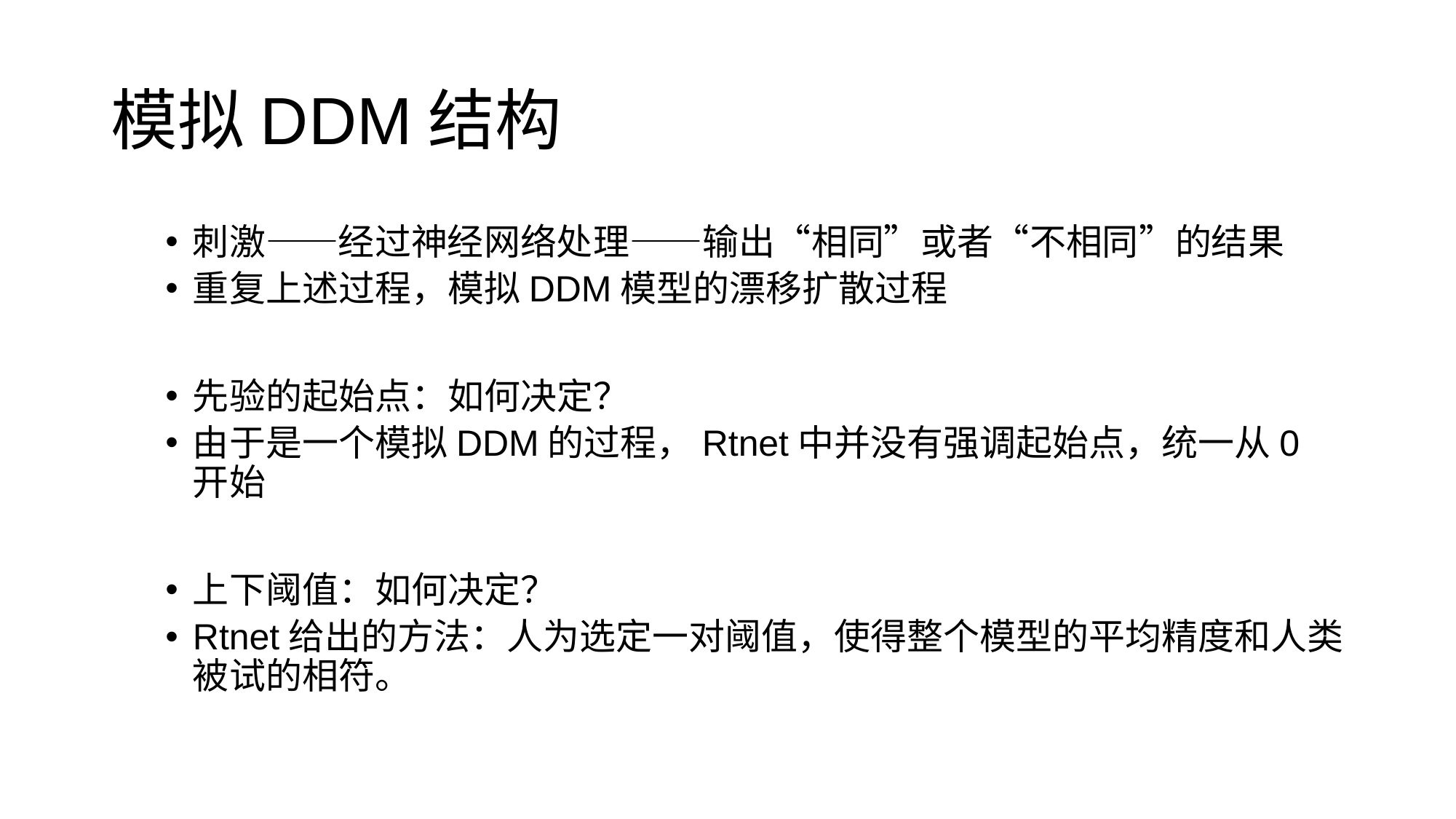

# 模拟DDM结构
刺激——经过神经网络处理——输出“相同”或者“不相同”的结果
重复上述过程，模拟DDM模型的漂移扩散过程

先验的起始点：如何决定？
由于是一个模拟DDM的过程，Rtnet中并没有强调起始点，统一从0开始

上下阈值：如何决定？
Rtnet给出的方法：人为选定一对阈值，使得整个模型的平均精度和人类被试的相符。